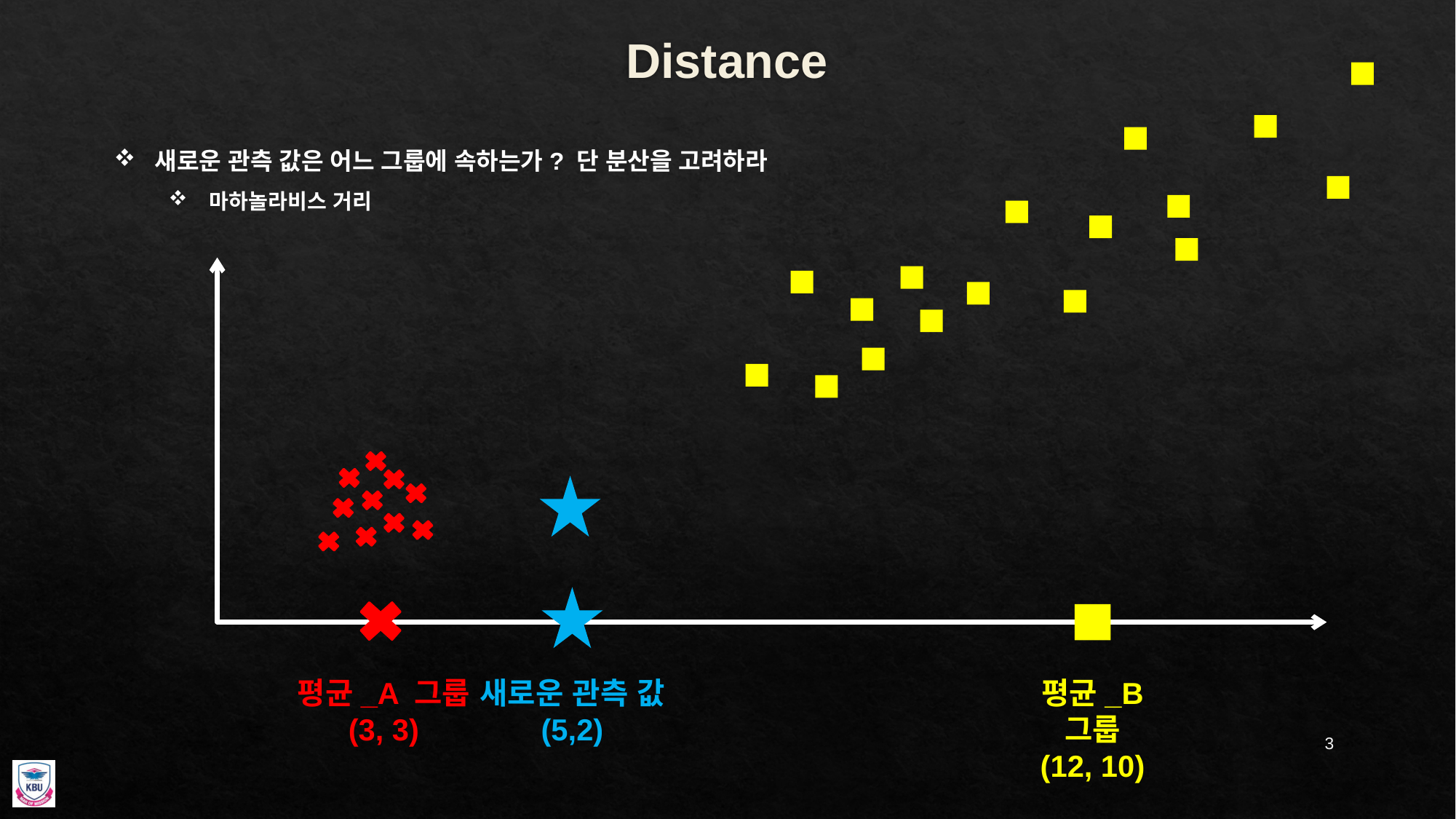

# Distance

새로운 관측 값은 어느 그룹에 속하는가? 단 분산을 고려하라
마하놀라비스 거리

평균_A 그룹
(3, 3)
새로운 관측 값
(5,2)
평균_B 그룹
(12, 10)
3